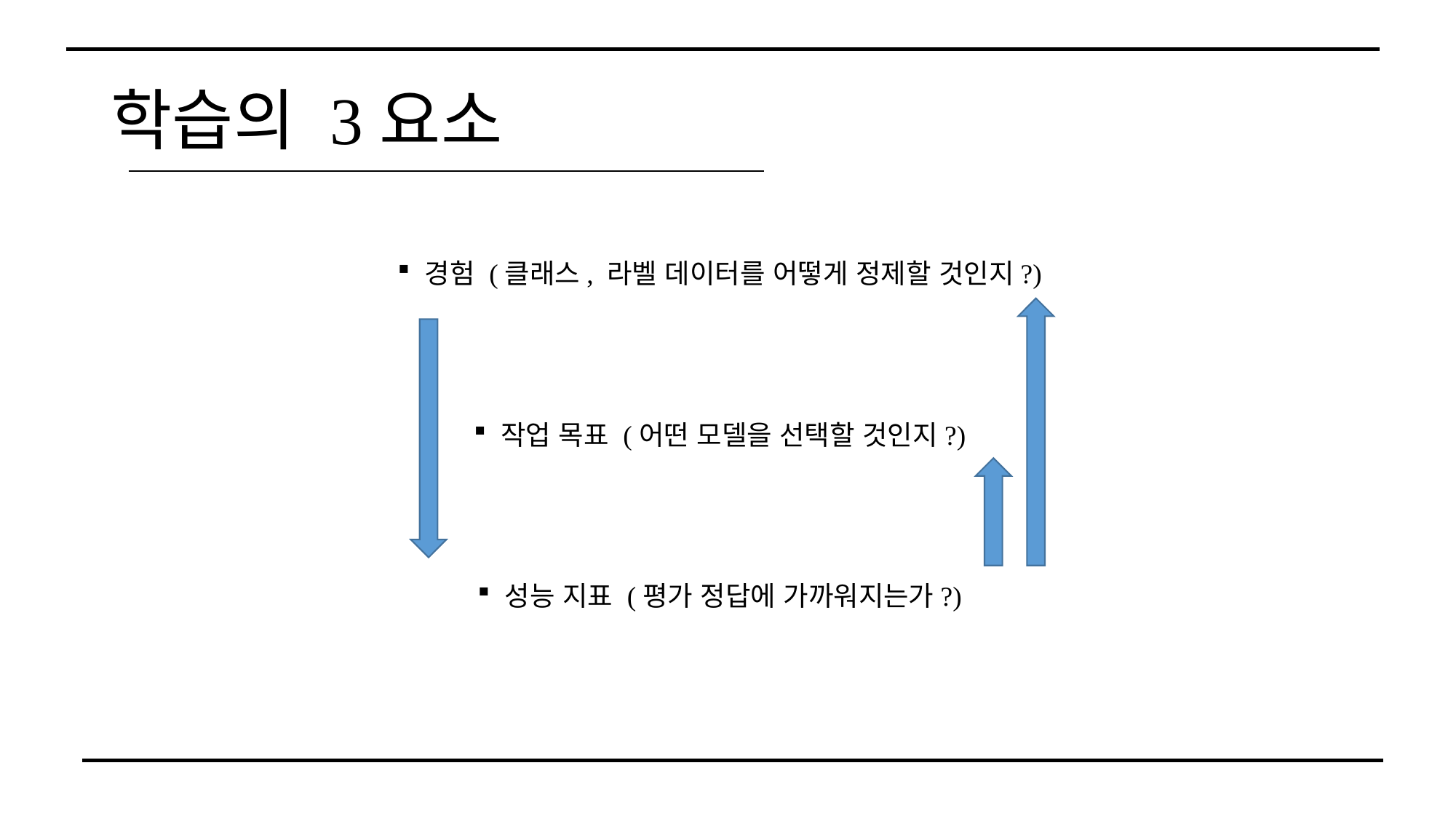

# 학습의 3요소
경험 (클래스, 라벨 데이터를 어떻게 정제할 것인지?)

작업 목표 (어떤 모델을 선택할 것인지?)

성능 지표 (평가 정답에 가까워지는가?)